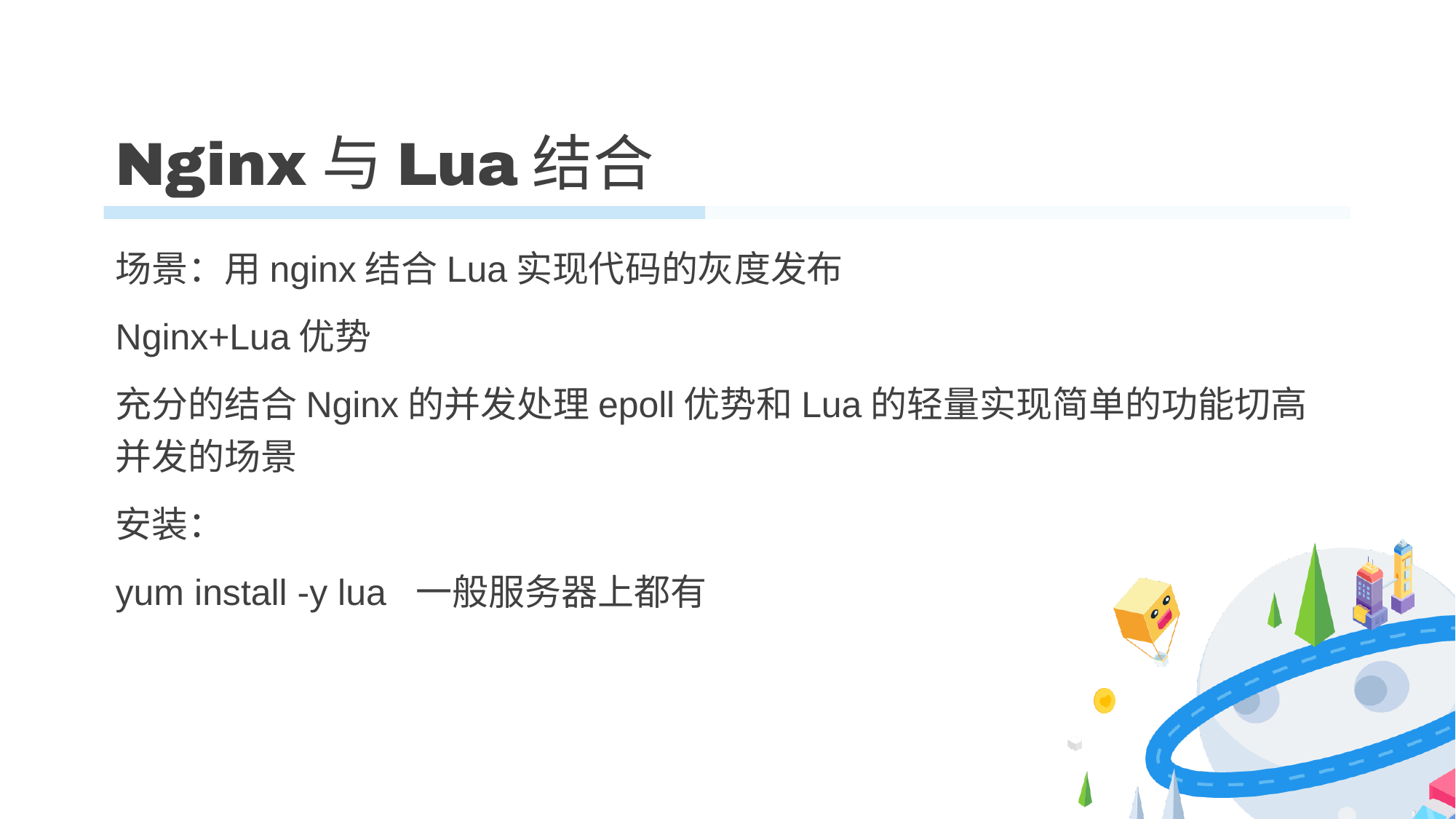

# Nginx与Lua结合
场景：用nginx结合Lua实现代码的灰度发布
Nginx+Lua优势
充分的结合Nginx的并发处理epoll优势和Lua的轻量实现简单的功能切高并发的场景
安装：
yum install -y lua  一般服务器上都有